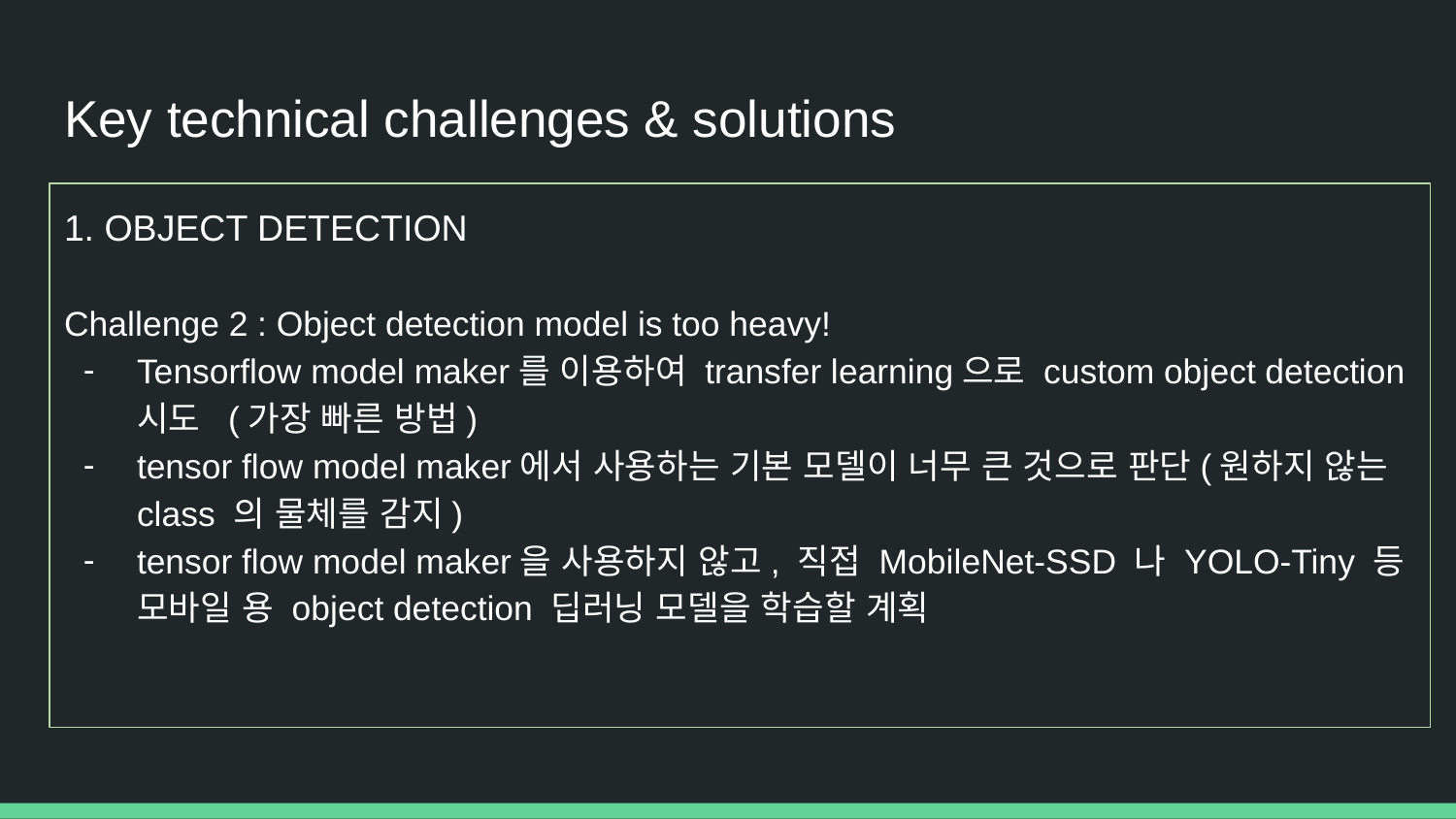

# Key technical challenges & solutions
1. OBJECT DETECTION

Challenge 2 : Object detection model is too heavy!
Tensorflow model maker를 이용하여 transfer learning으로 custom object detection 시도  (가장 빠른 방법)
tensor flow model maker에서 사용하는 기본 모델이 너무 큰 것으로 판단(원하지 않는 class 의 물체를 감지)
tensor flow model maker을 사용하지 않고, 직접 MobileNet-SSD 나 YOLO-Tiny 등 모바일 용 object detection 딥러닝 모델을 학습할 계획